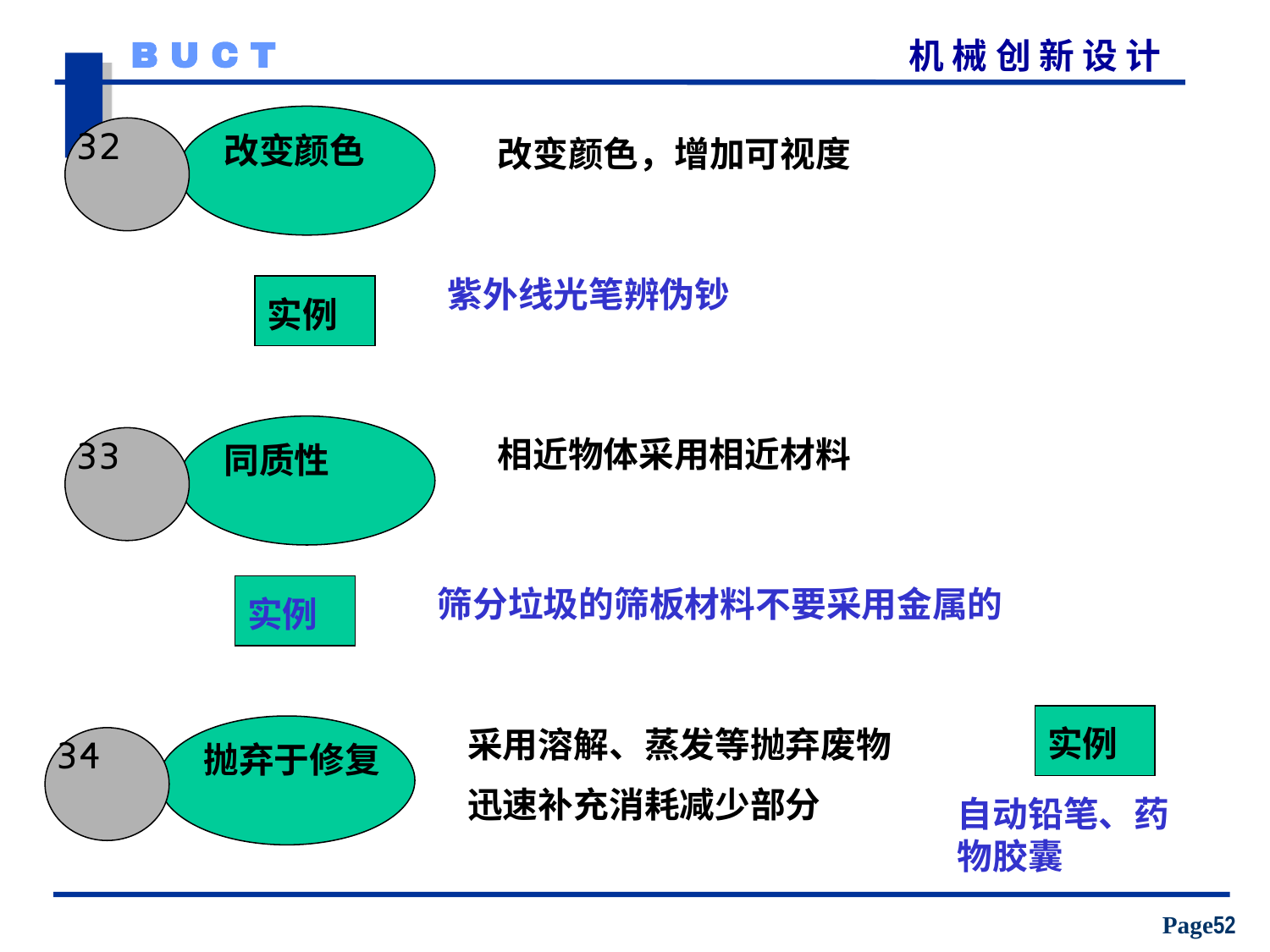

改变颜色

32
改变颜色，增加可视度
紫外线光笔辨伪钞

实例

同质性

33
相近物体采用相近材料

实例
筛分垃圾的筛板材料不要采用金属的

实例

抛弃于修复

34
采用溶解、蒸发等抛弃废物
迅速补充消耗减少部分
自动铅笔、药物胶囊
Page52